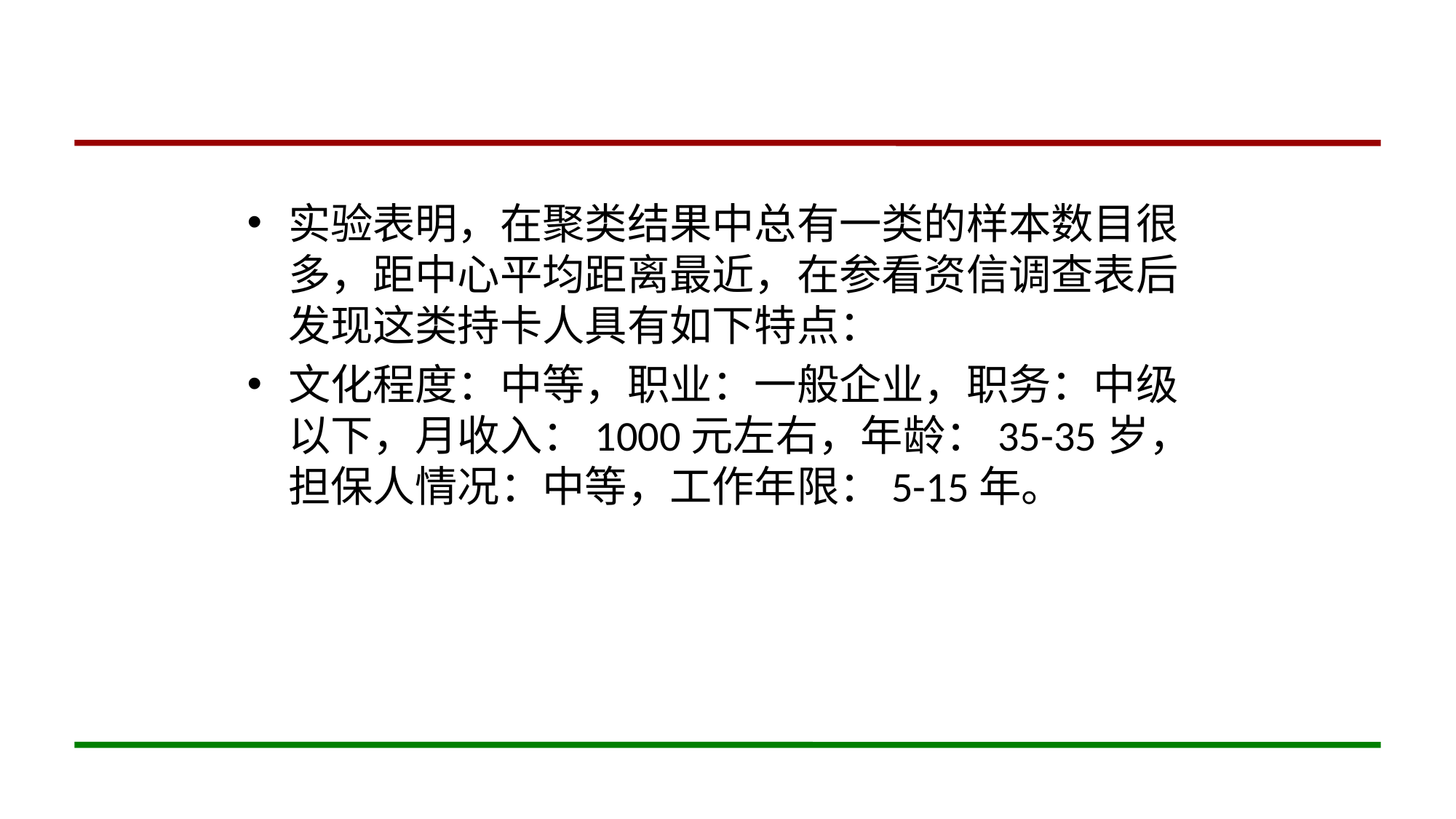

实验表明，在聚类结果中总有一类的样本数目很多，距中心平均距离最近，在参看资信调查表后发现这类持卡人具有如下特点：
文化程度：中等，职业：一般企业，职务：中级以下，月收入：1000元左右，年龄：35-35岁，担保人情况：中等，工作年限：5-15年。